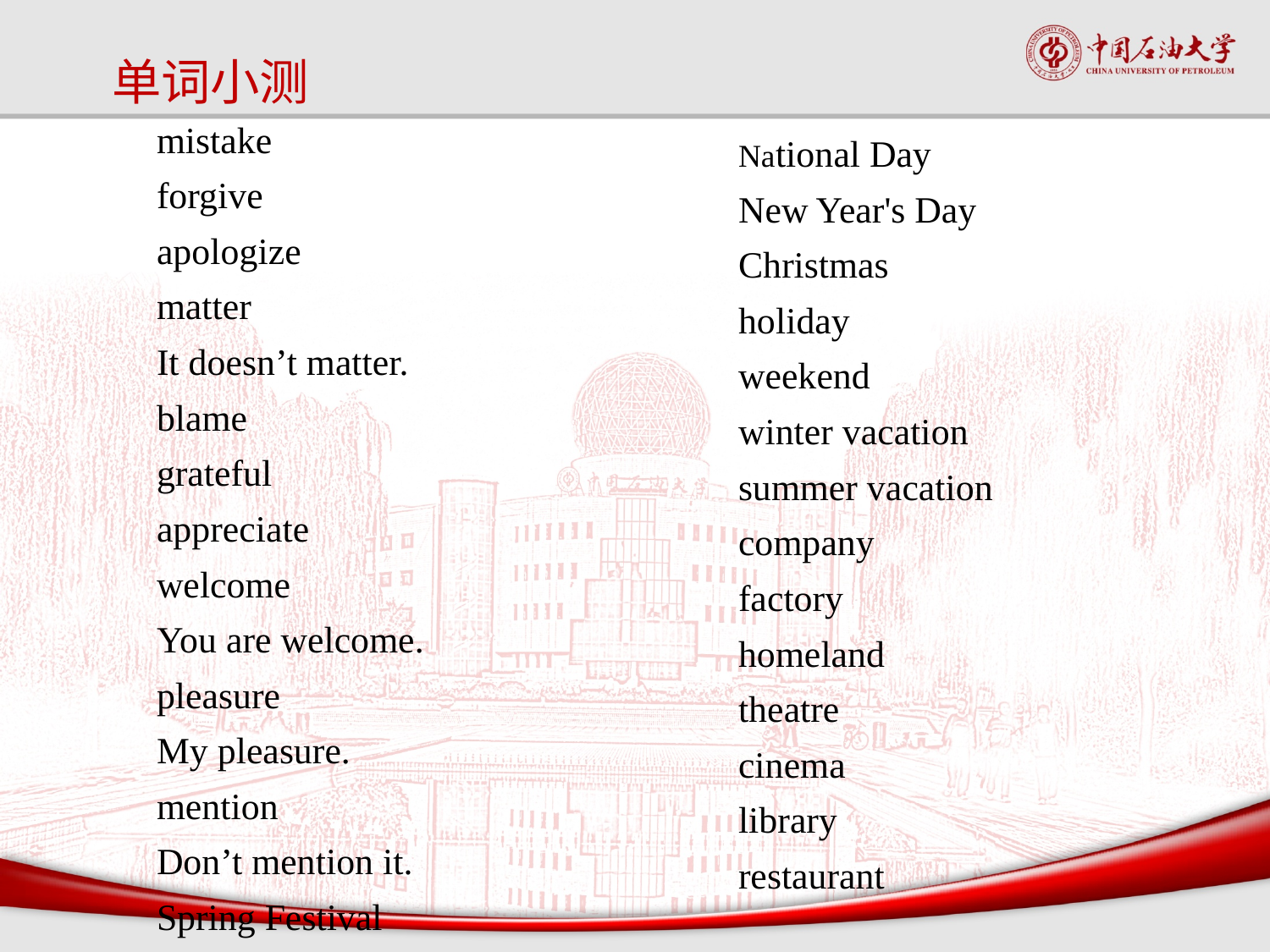

# 单词小测
mistake
forgive
apologize
matter
It doesn’t matter.
blame
grateful
appreciate
welcome
You are welcome.
pleasure
My pleasure.
mention
Don’t mention it.
Spring Festival
National Day
New Year's Day
Christmas
holiday
weekend
winter vacation
summer vacation
company
factory
homeland
theatre
cinema
library
restaurant